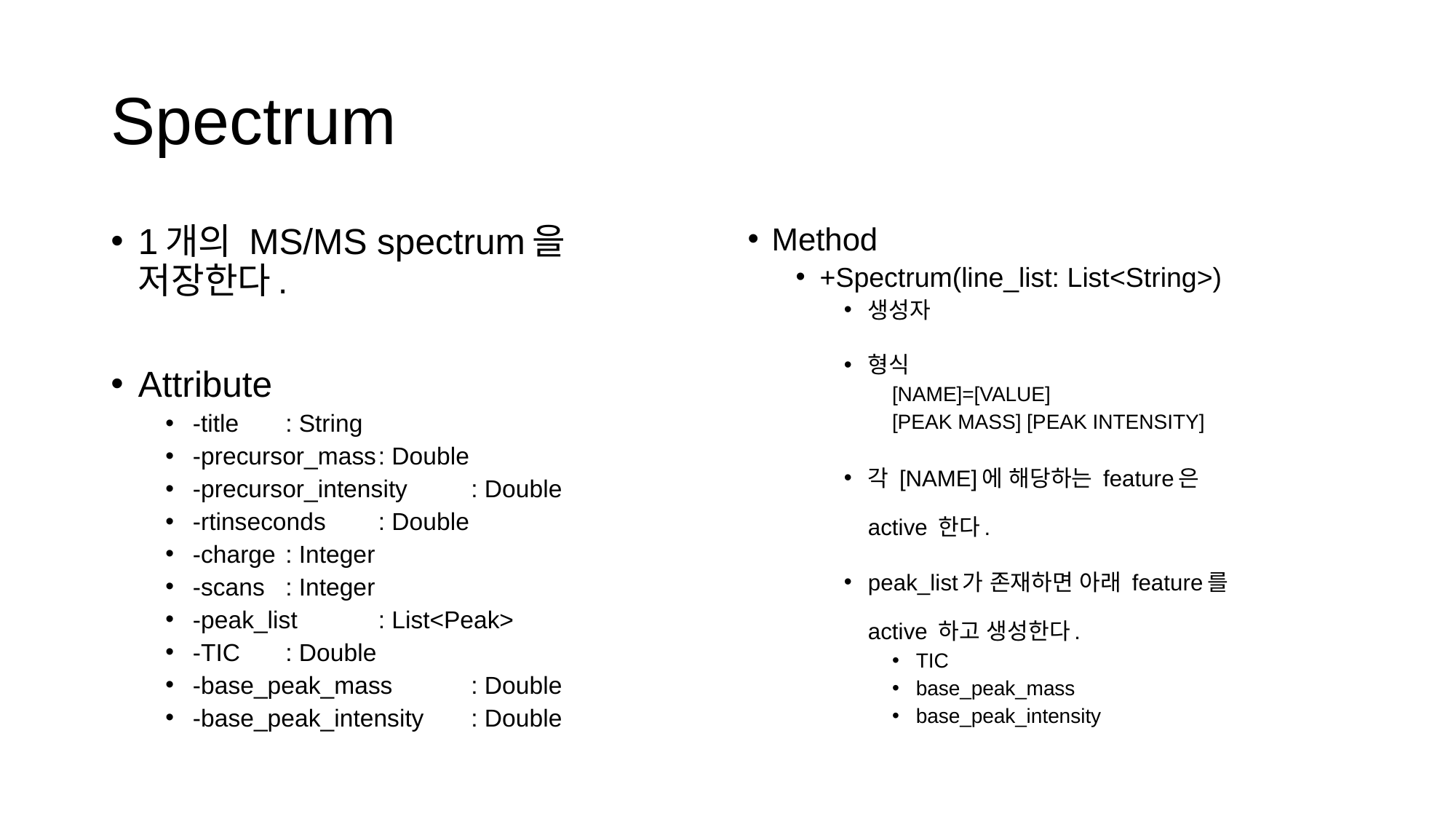

# Spectrum
1개의 MS/MS spectrum을 저장한다.

Attribute
-title			: String
-precursor_mass		: Double
-precursor_intensity		: Double
-rtinseconds		: Double
-charge			: Integer
-scans			: Integer
-peak_list			: List<Peak>
-TIC			: Double
-base_peak_mass		: Double
-base_peak_intensity		: Double
Method
+Spectrum(line_list: List<String>)
생성자
형식
[NAME]=[VALUE]
[PEAK MASS] [PEAK INTENSITY]

각 [NAME]에 해당하는 feature은
active 한다.
peak_list가 존재하면 아래 feature를
active 하고 생성한다.
TIC
base_peak_mass
base_peak_intensity